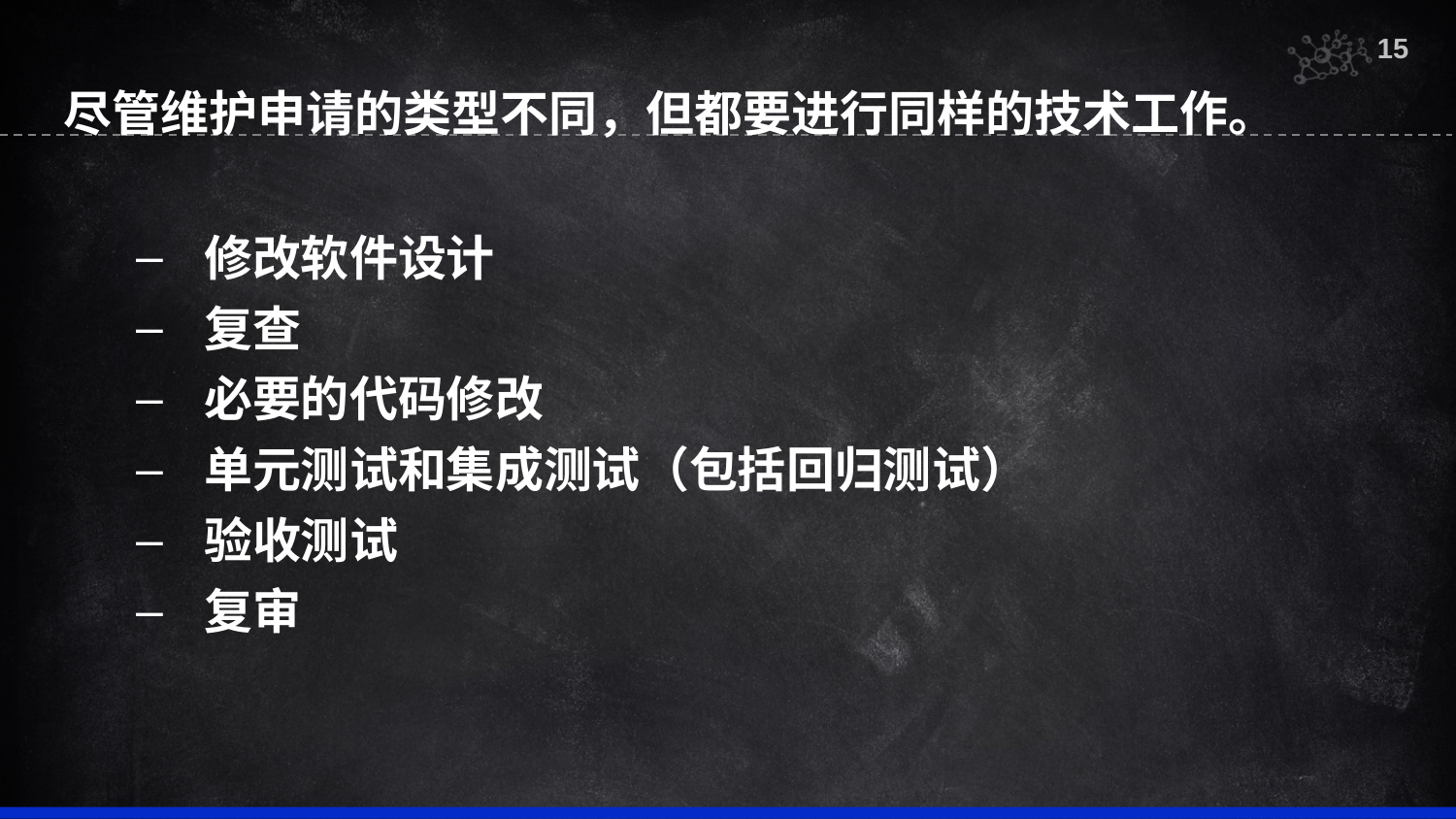

15
尽管维护申请的类型不同，但都要进行同样的技术工作。

 修改软件设计
 复查
 必要的代码修改
 单元测试和集成测试（包括回归测试）
 验收测试
 复审